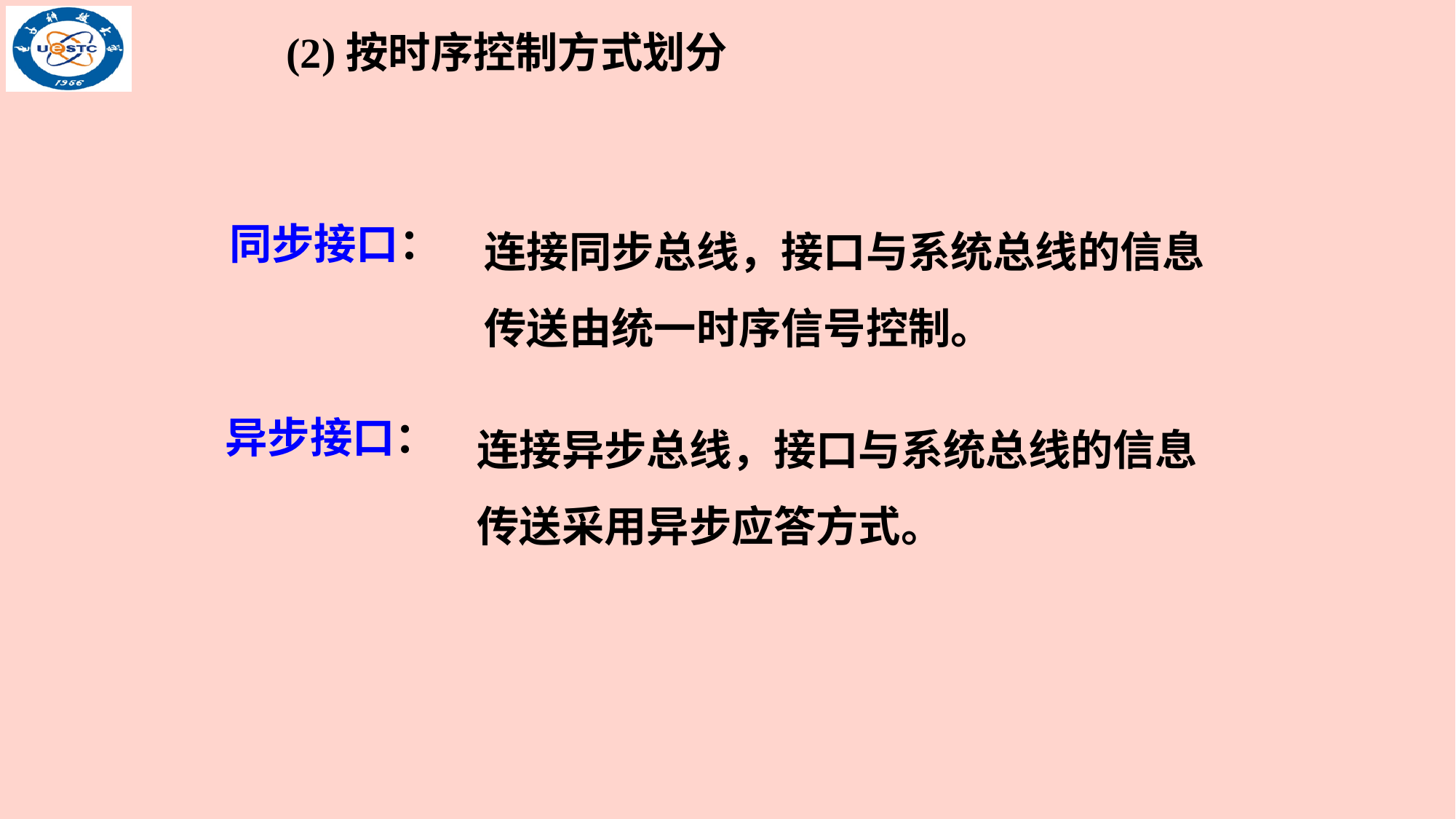

(2)按时序控制方式划分
连接同步总线，接口与系统总线的信息传送由统一时序信号控制。
同步接口：
连接异步总线，接口与系统总线的信息传送采用异步应答方式。
异步接口：